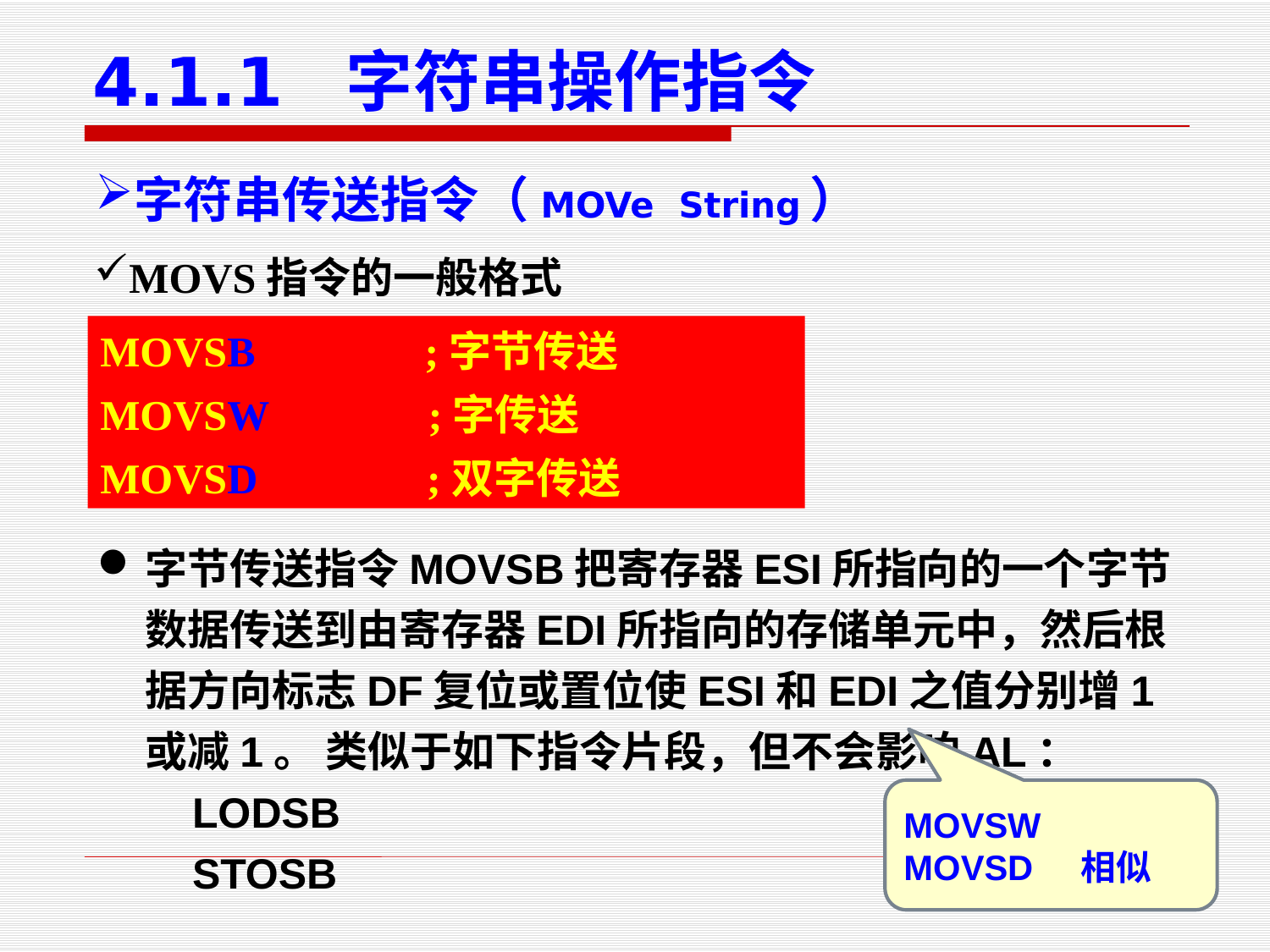

# 4.1.1  字符串操作指令
字符串传送指令（MOVe  String）
MOVS指令的一般格式
MOVSB                ;字节传送
MOVSW               ;字传送
MOVSD                ;双字传送
字节传送指令MOVSB把寄存器ESI所指向的一个字节数据传送到由寄存器EDI所指向的存储单元中，然后根据方向标志DF复位或置位使ESI和EDI之值分别增1或减1。 类似于如下指令片段，但不会影响AL：
        LODSB
        STOSB
MOVSW
MOVSD    相似